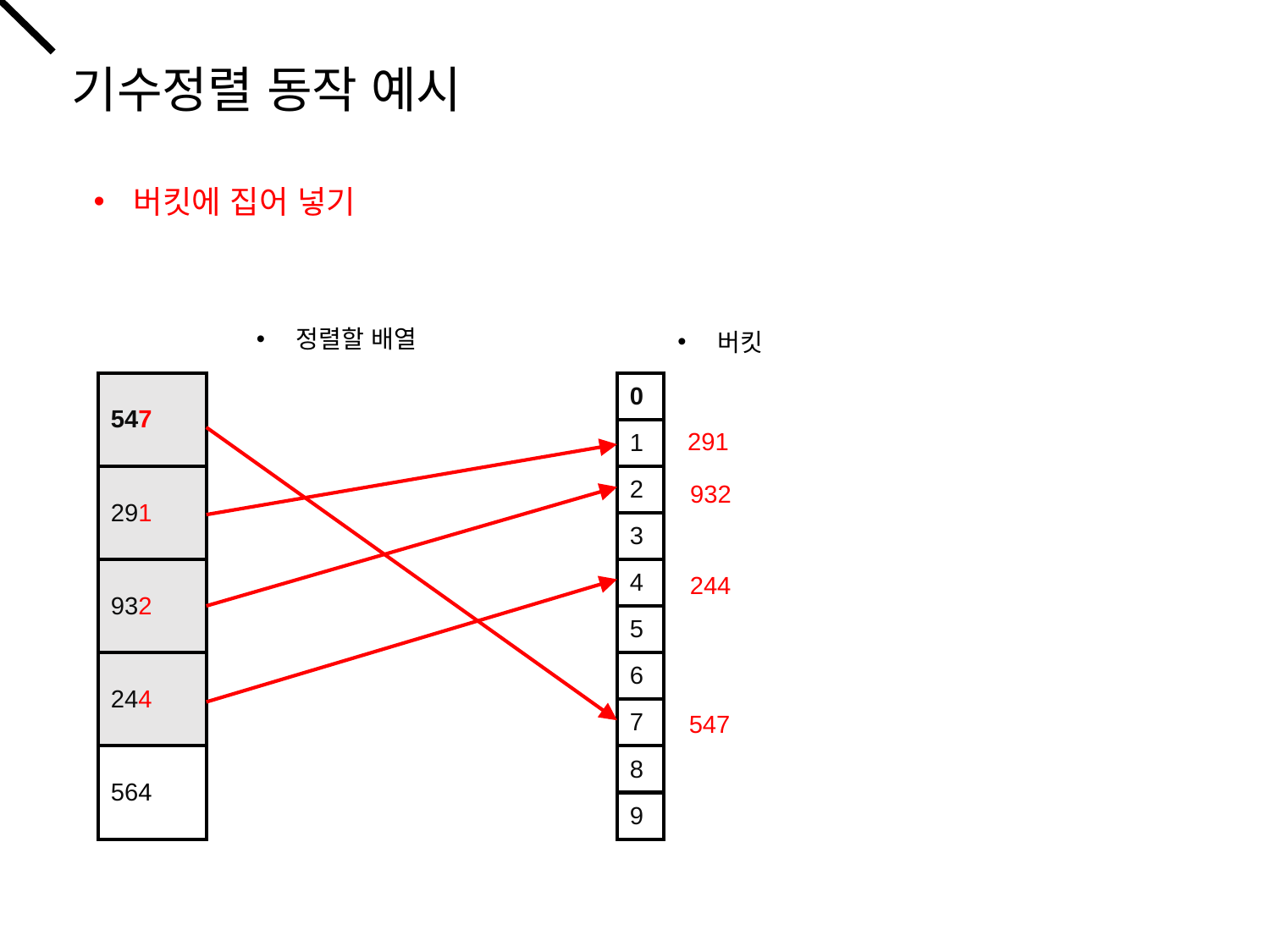

기수정렬 동작 예시
버킷에 집어 넣기
정렬할 배열
버킷
| 547 |
| --- |
| 291 |
| 932 |
| 244 |
| 564 |
| 0 |
| --- |
| 1 |
| 2 |
| 3 |
| 4 |
| 5 |
| 6 |
| 7 |
| 8 |
| 9 |
291
932
244
547